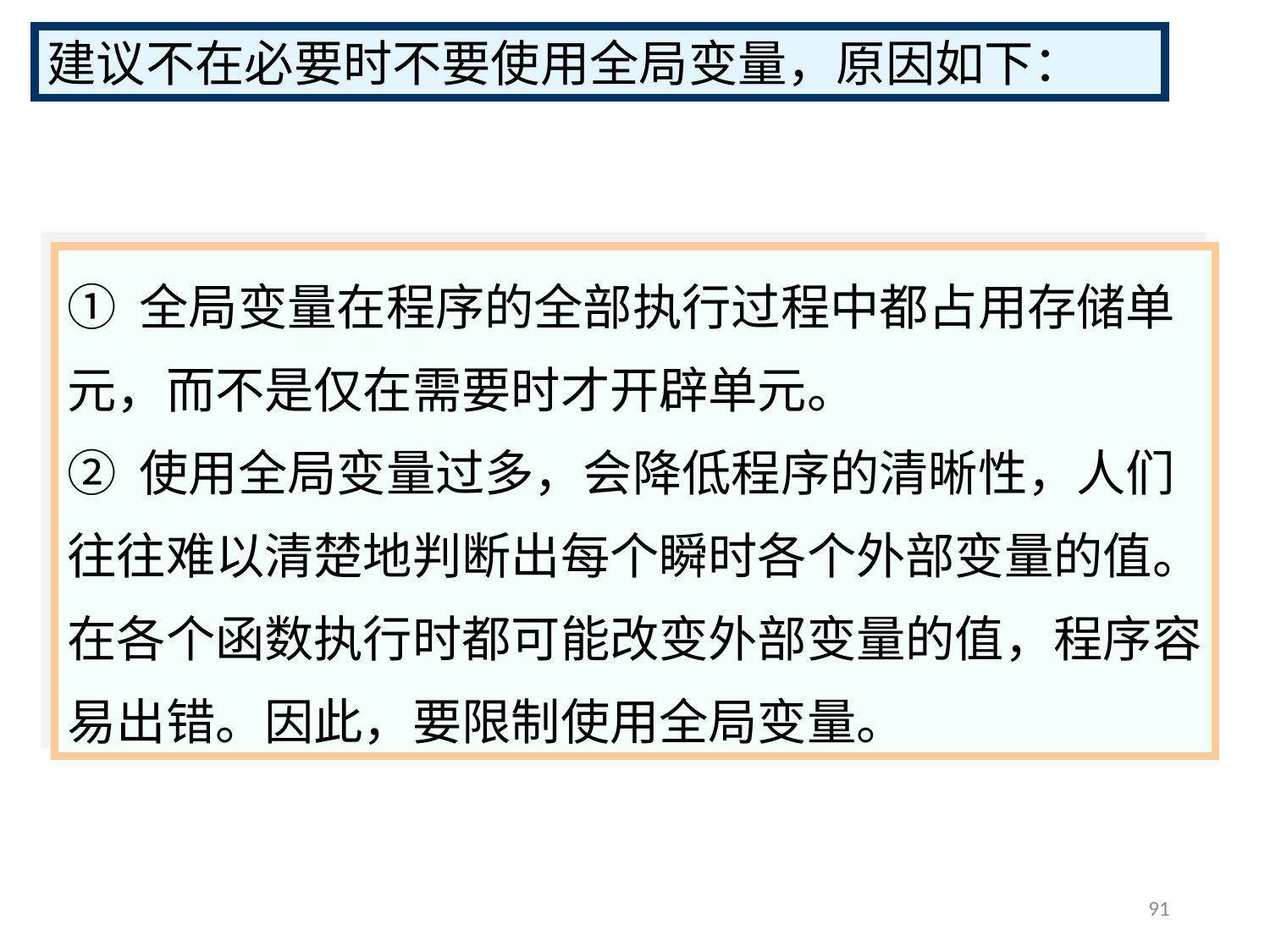

建议不在必要时不要使用全局变量，原因如下：
① 全局变量在程序的全部执行过程中都占用存储单元，而不是仅在需要时才开辟单元。
② 使用全局变量过多，会降低程序的清晰性，人们往往难以清楚地判断出每个瞬时各个外部变量的值。在各个函数执行时都可能改变外部变量的值，程序容易出错。因此，要限制使用全局变量。
91